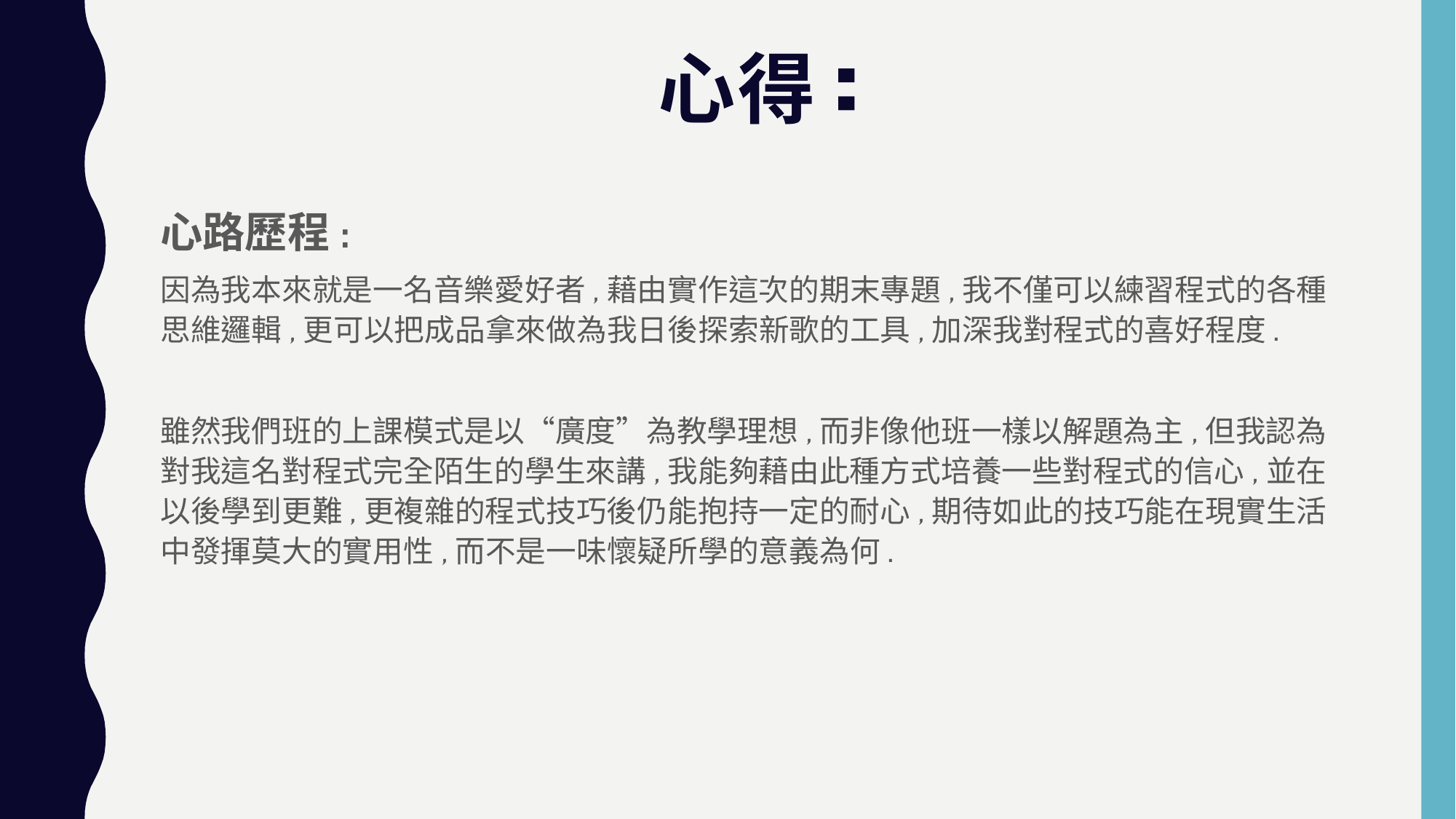

# 心得:
心路歷程:
因為我本來就是一名音樂愛好者,藉由實作這次的期末專題,我不僅可以練習程式的各種思維邏輯,更可以把成品拿來做為我日後探索新歌的工具,加深我對程式的喜好程度.

雖然我們班的上課模式是以“廣度”為教學理想,而非像他班一樣以解題為主,但我認為對我這名對程式完全陌生的學生來講,我能夠藉由此種方式培養一些對程式的信心,並在以後學到更難,更複雜的程式技巧後仍能抱持一定的耐心,期待如此的技巧能在現實生活中發揮莫大的實用性,而不是一味懷疑所學的意義為何.